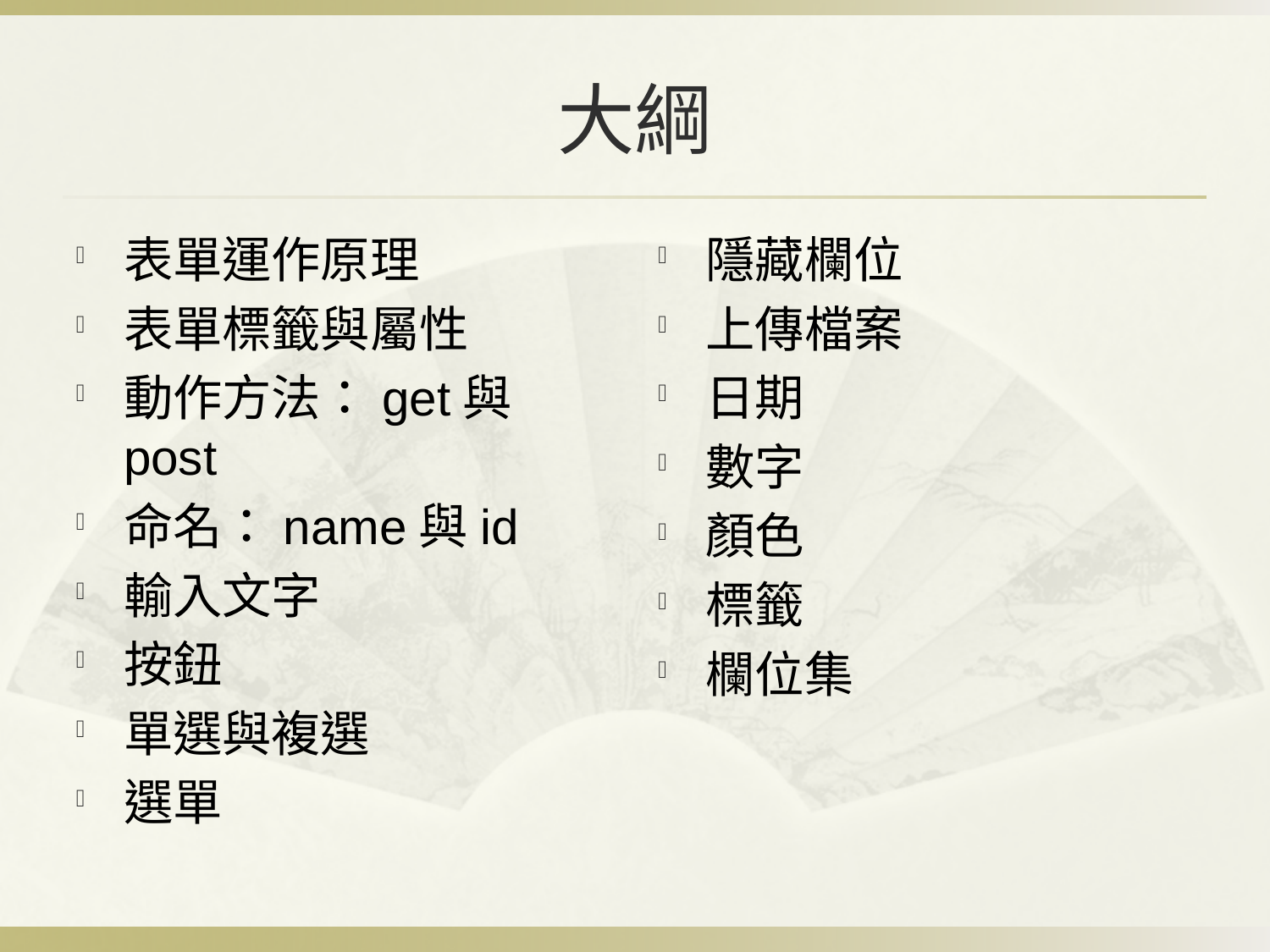

# 大綱
表單運作原理
表單標籤與屬性
動作方法：get與post
命名：name與id
輸入文字
按鈕
單選與複選
選單
隱藏欄位
上傳檔案
日期
數字
顏色
標籤
欄位集